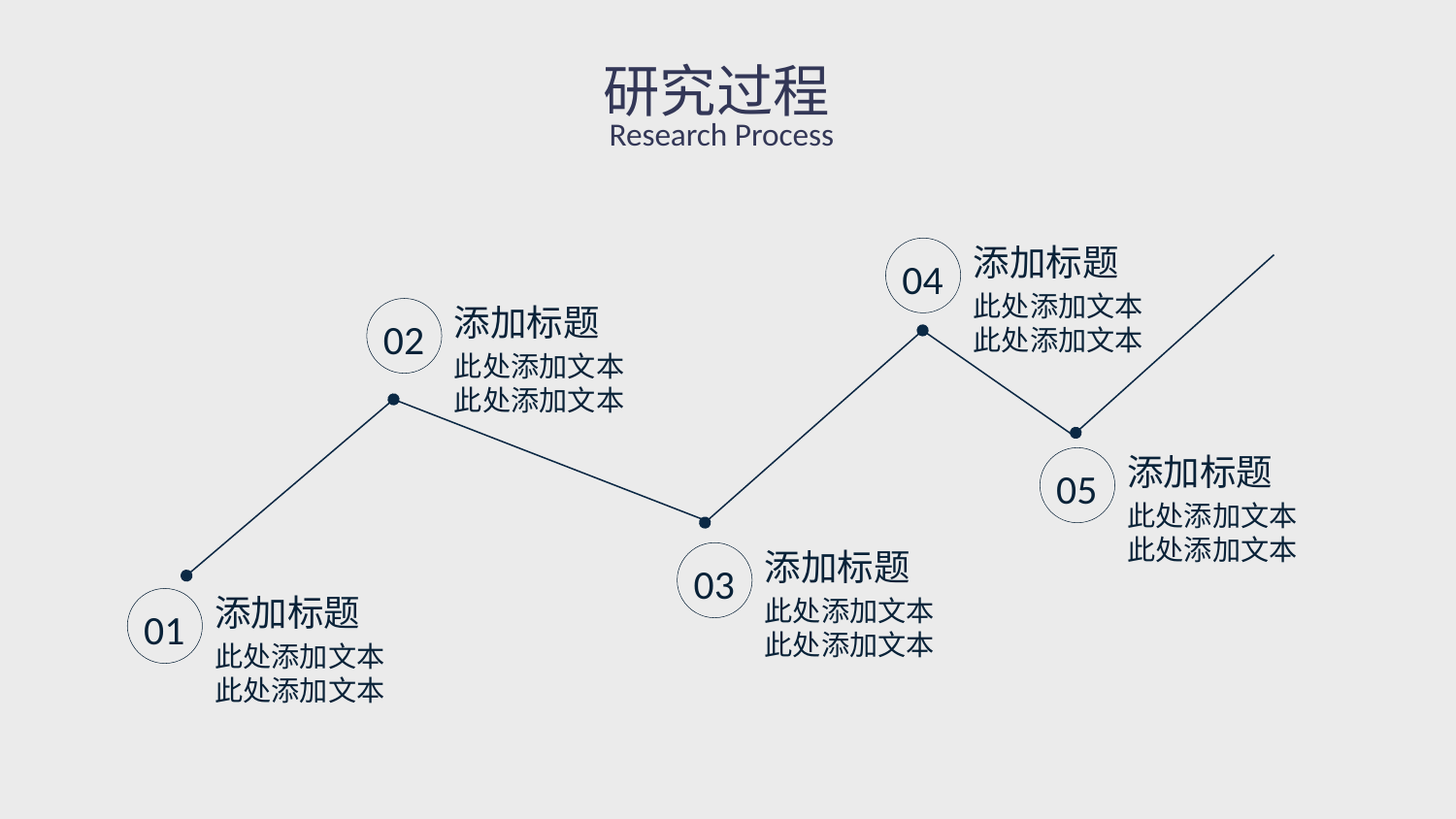

研究过程
Research Process
添加标题

此处添加文本
此处添加文本
04

添加标题

此处添加文本
此处添加文本
02
添加标题

此处添加文本
此处添加文本
05
添加标题

此处添加文本
此处添加文本
03
添加标题

此处添加文本
此处添加文本
01